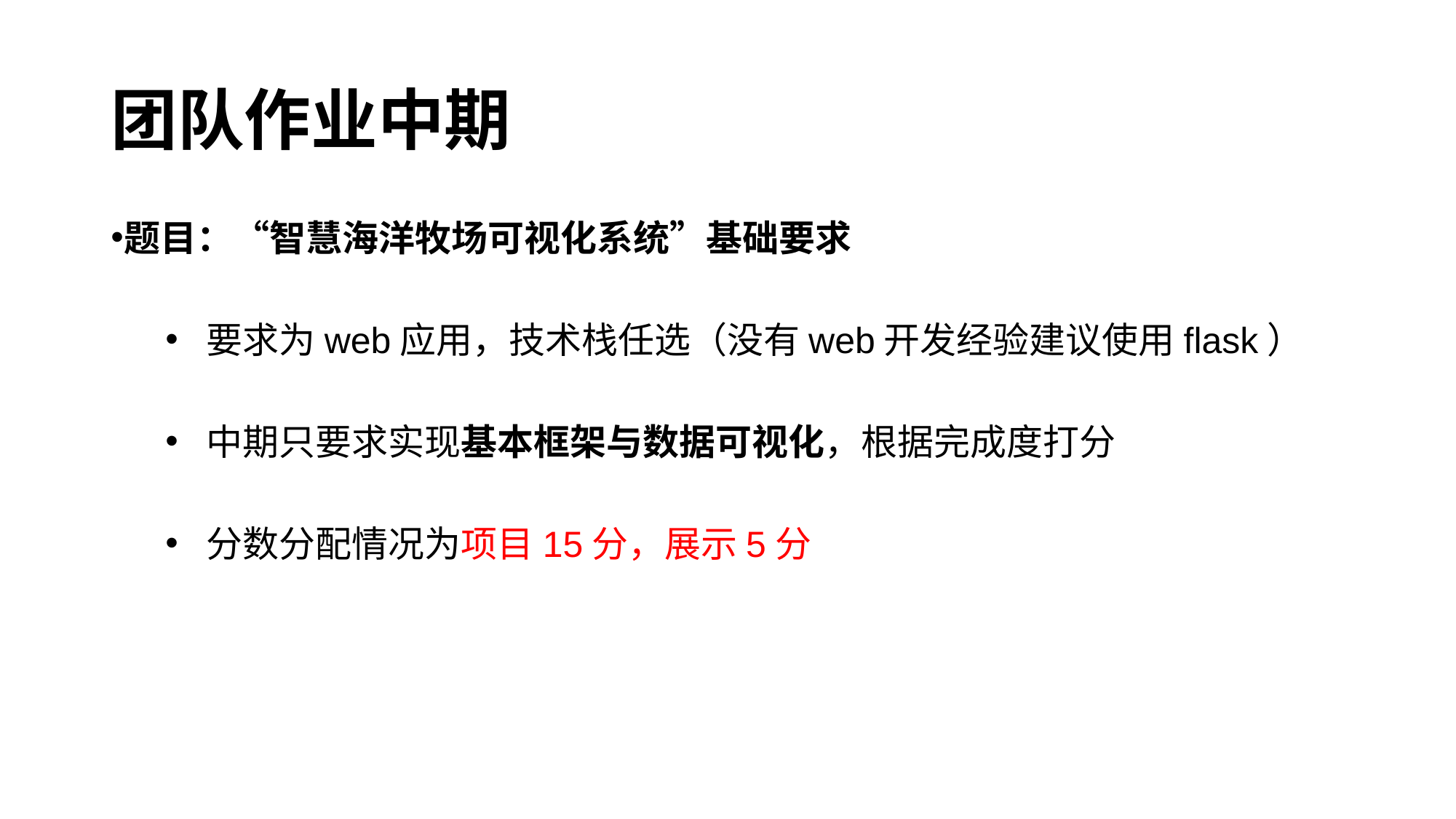

# 团队作业中期
题目：“智慧海洋牧场可视化系统”基础要求
要求为web应用，技术栈任选（没有web开发经验建议使用flask）
中期只要求实现基本框架与数据可视化，根据完成度打分
分数分配情况为项目15分，展示5分

4